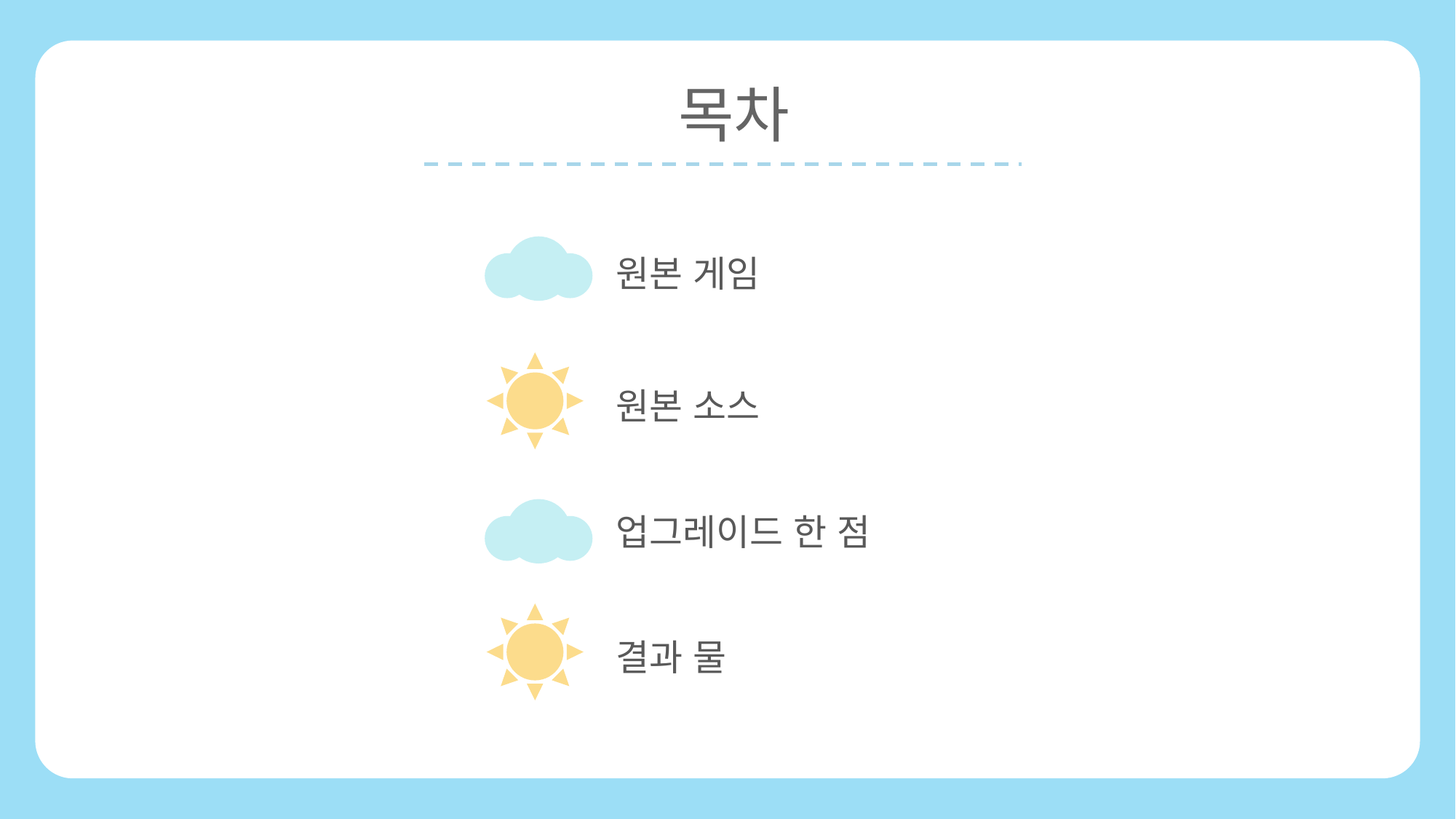

목차

원본 게임

원본 소스

업그레이드 한 점

결과 물